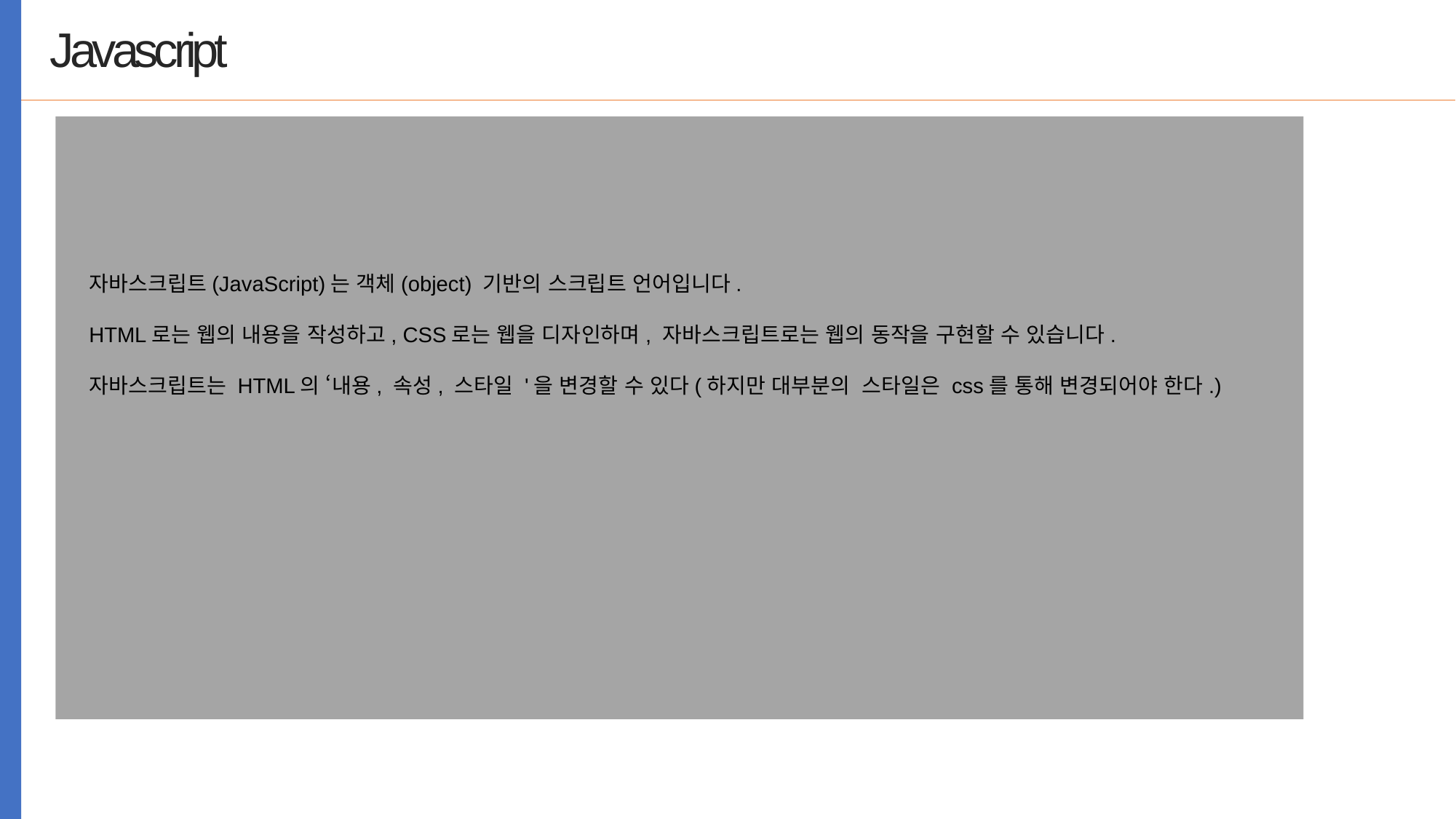

Javascript

자바스크립트(JavaScript)는 객체(object) 기반의 스크립트 언어입니다.

HTML로는 웹의 내용을 작성하고, CSS로는 웹을 디자인하며, 자바스크립트로는 웹의 동작을 구현할 수 있습니다.

자바스크립트는 HTML의 ‘내용, 속성, 스타일 '을 변경할 수 있다(하지만 대부분의  스타일은 css를 통해 변경되어야 한다.)